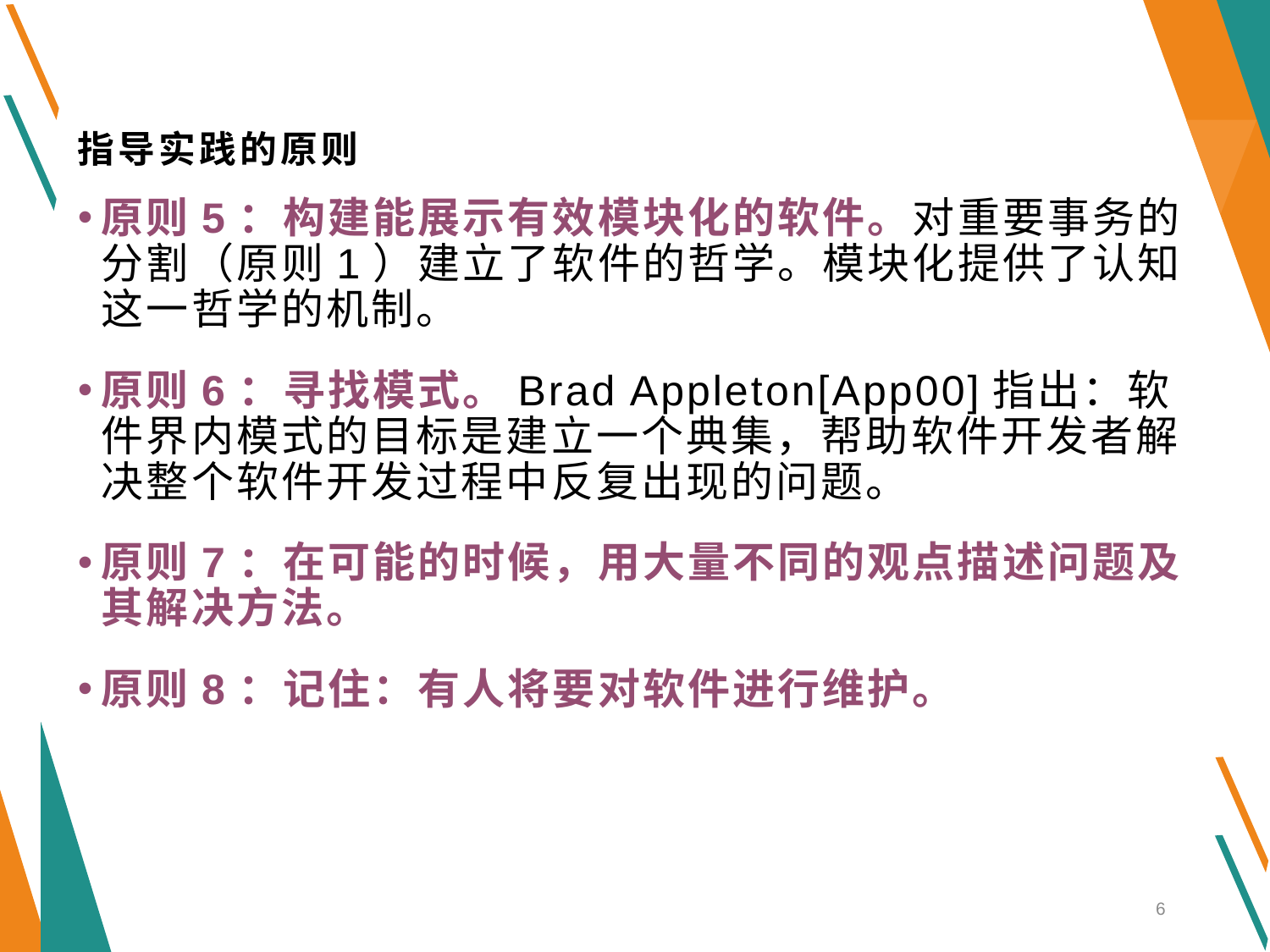

# 指导实践的原则
原则5：构建能展示有效模块化的软件。对重要事务的分割（原则1）建立了软件的哲学。模块化提供了认知这一哲学的机制。
原则6：寻找模式。Brad Appleton[App00]指出：软件界内模式的目标是建立一个典集，帮助软件开发者解决整个软件开发过程中反复出现的问题。
原则7：在可能的时候，用大量不同的观点描述问题及其解决方法。
原则8：记住：有人将要对软件进行维护。
6